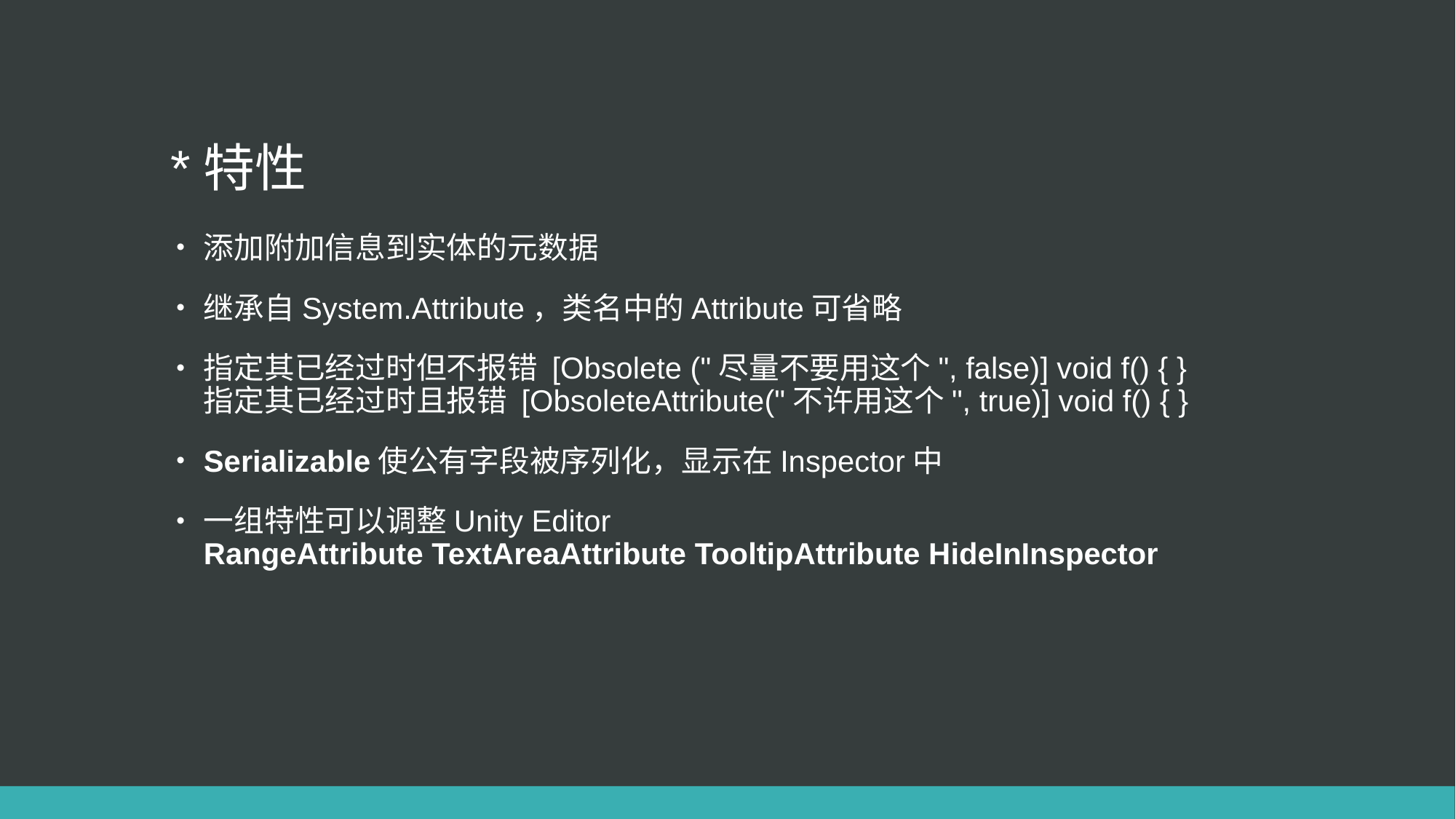

# *特性
添加附加信息到实体的元数据
继承自System.Attribute，类名中的Attribute可省略
指定其已经过时但不报错 [Obsolete ("尽量不要用这个", false)] void f() { }
指定其已经过时且报错 [ObsoleteAttribute("不许用这个", true)] void f() { }
Serializable使公有字段被序列化，显示在Inspector中
一组特性可以调整Unity Editor
RangeAttribute TextAreaAttribute TooltipAttribute HideInInspector